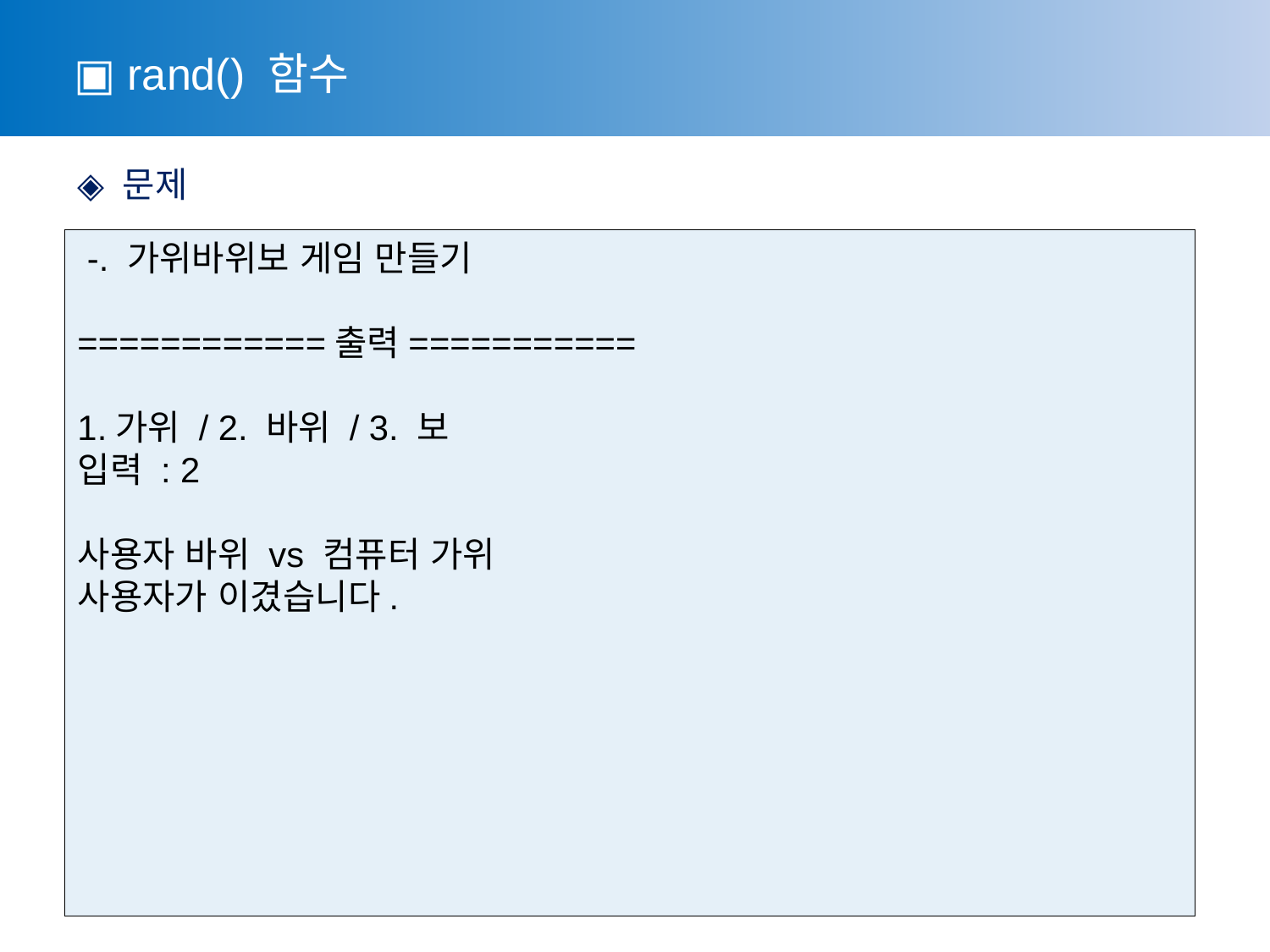

▣ rand() 함수
 ◈ 문제
 -. 가위바위보 게임 만들기

============출력===========

1.가위 / 2. 바위 / 3. 보
입력 : 2

사용자 바위 vs 컴퓨터 가위
사용자가 이겼습니다.